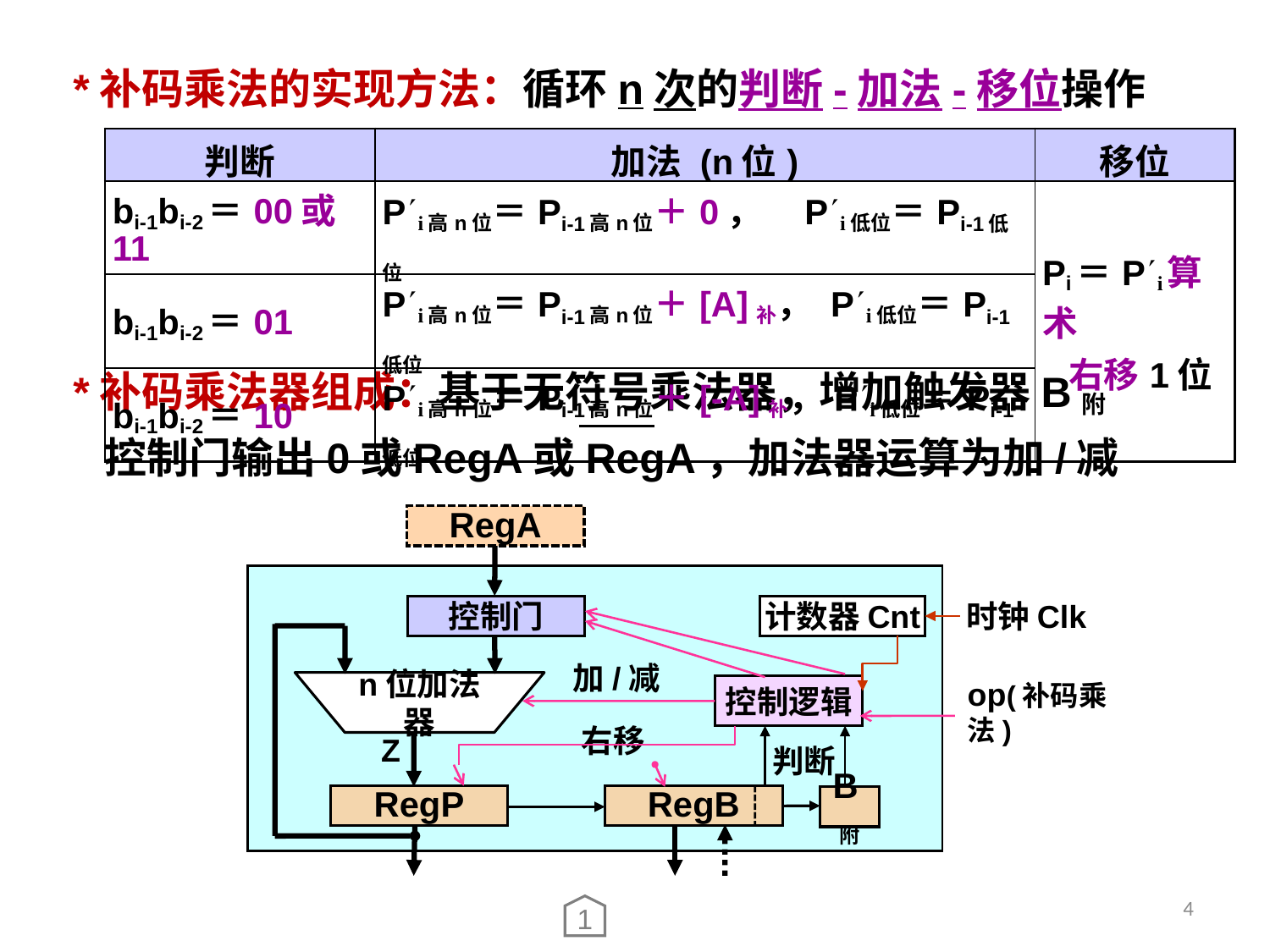

*补码乘法的实现方法：循环n次的判断-加法-移位操作
| 判断 | 加法 (n位) | 移位 |
| --- | --- | --- |
| bi-1bi-2＝00或11 | P′i高n位＝Pi-1高n位＋0， P′i低位＝Pi-1低位 | Pi＝P′i算术 右移1位 |
| bi-1bi-2＝01 | P′i高n位＝Pi-1高n位＋[A]补， P′i低位＝Pi-1低位 |  |
| bi-1bi-2＝10 | P′i高n位＝Pi-1高n位＋[-A]补，P′i低位＝Pi-1低位 |  |
   *补码乘法器组成：基于无符号乘法器，增加触发器B附
      控制门输出0或RegA或RegA，加法器运算为加/减
RegA

时钟Clk
控制门
计数器Cnt

加/减
n位加法器
控制逻辑
op(补码乘法)

右移

Z

判断

RegB
RegP
B附

4
1